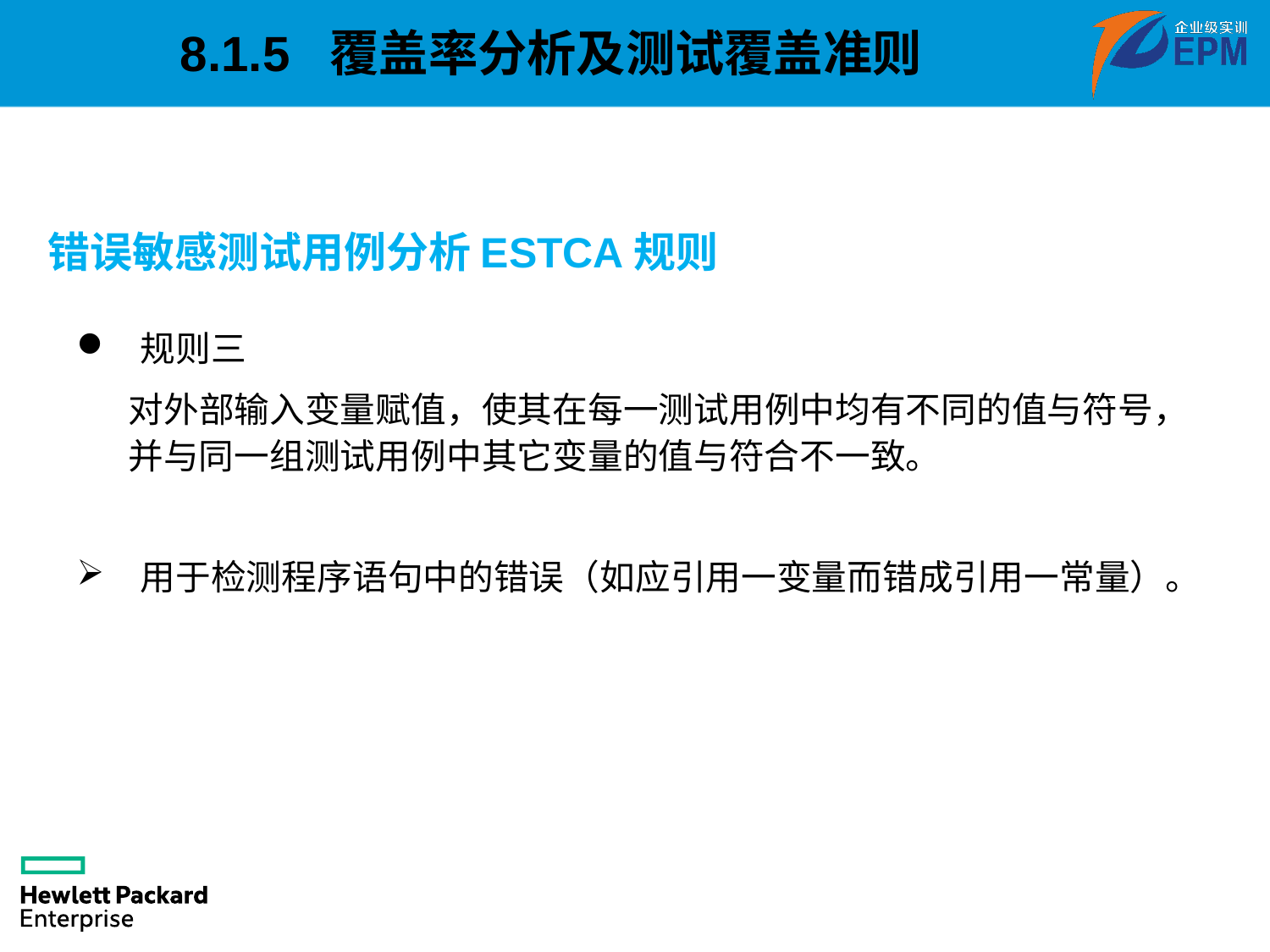

8.1.5  覆盖率分析及测试覆盖准则
错误敏感测试用例分析ESTCA规则

规则三
对外部输入变量赋值，使其在每一测试用例中均有不同的值与符号，并与同一组测试用例中其它变量的值与符合不一致。

用于检测程序语句中的错误（如应引用一变量而错成引用一常量）。